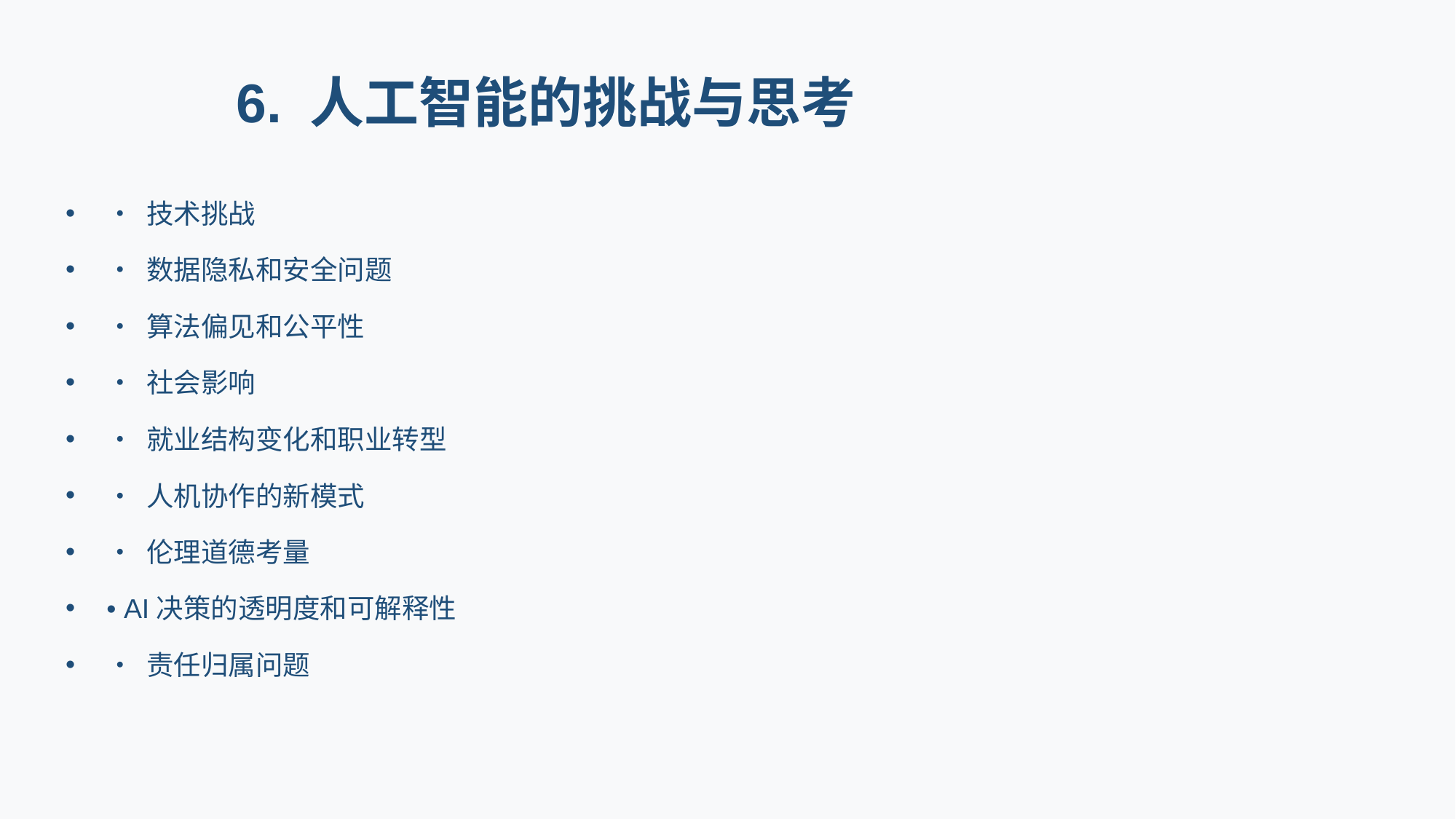

# 6. 人工智能的挑战与思考
• 技术挑战
• 数据隐私和安全问题
• 算法偏见和公平性
• 社会影响
• 就业结构变化和职业转型
• 人机协作的新模式
• 伦理道德考量
• AI决策的透明度和可解释性
• 责任归属问题